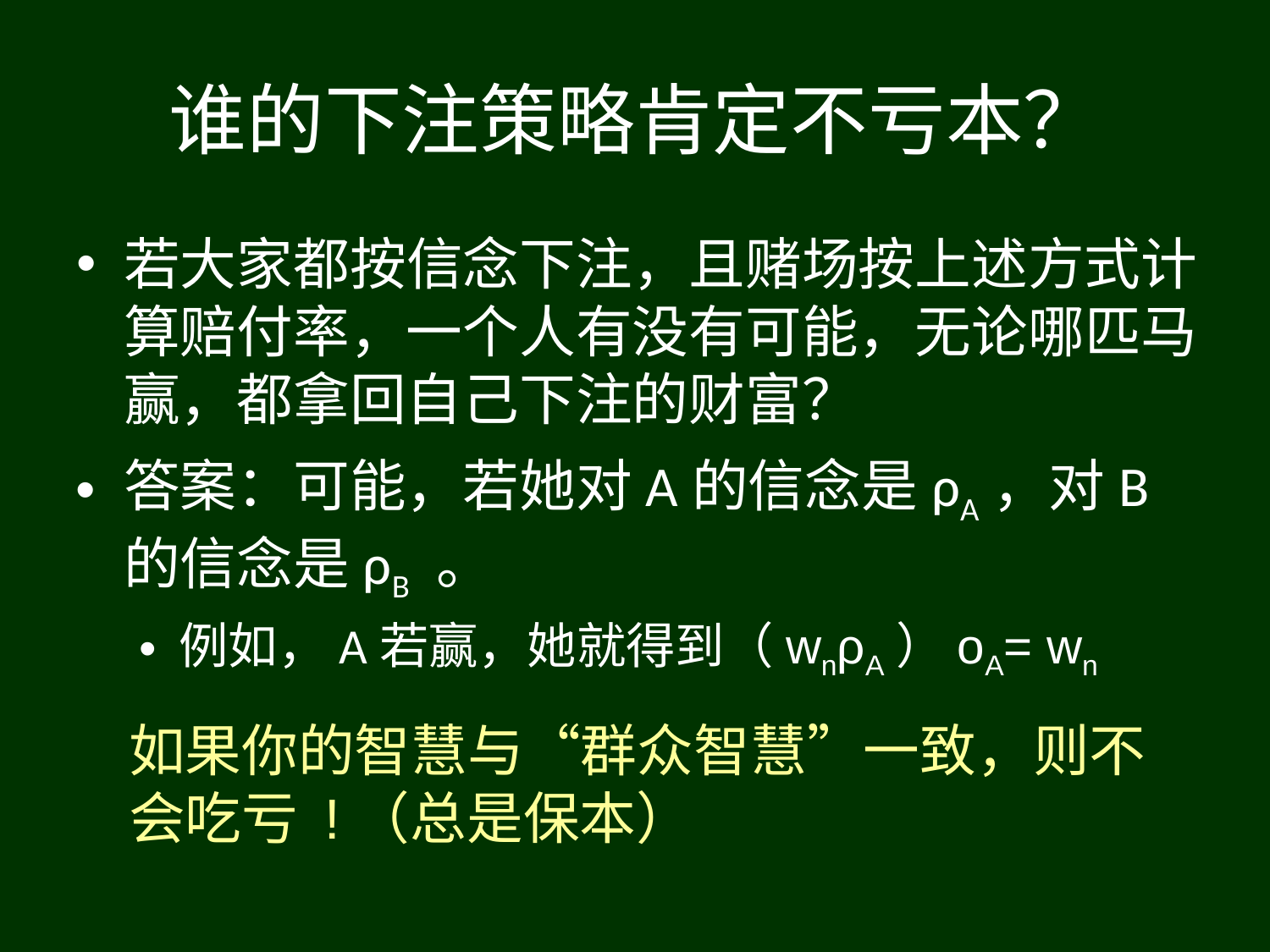

# 谁的下注策略肯定不亏本？
若大家都按信念下注，且赌场按上述方式计算赔付率，一个人有没有可能，无论哪匹马赢，都拿回自己下注的财富？
答案：可能，若她对A的信念是ρA，对B的信念是ρB 。
例如，A若赢，她就得到（wnρA）oA= wn
如果你的智慧与“群众智慧”一致，则不会吃亏 !（总是保本）